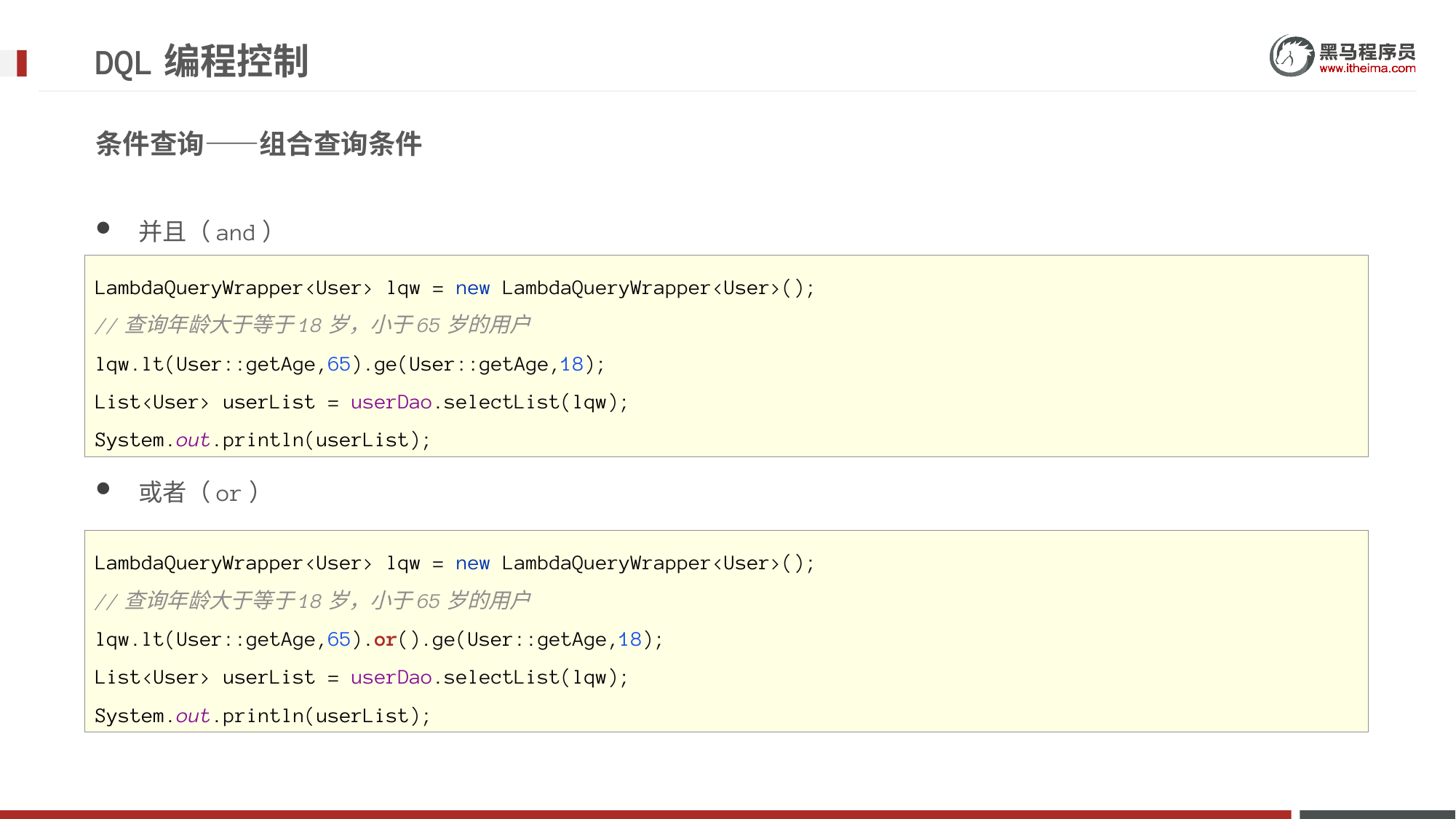

# DQL编程控制
条件查询——组合查询条件
并且（and）

或者（or）

LambdaQueryWrapper<User> lqw = new LambdaQueryWrapper<User>();
//查询年龄大于等于18岁，小于65岁的用户
lqw.lt(User::getAge,65).ge(User::getAge,18);
List<User> userList = userDao.selectList(lqw);
System.out.println(userList);
LambdaQueryWrapper<User> lqw = new LambdaQueryWrapper<User>();
//查询年龄大于等于18岁，小于65岁的用户
lqw.lt(User::getAge,65).or().ge(User::getAge,18);
List<User> userList = userDao.selectList(lqw);
System.out.println(userList);